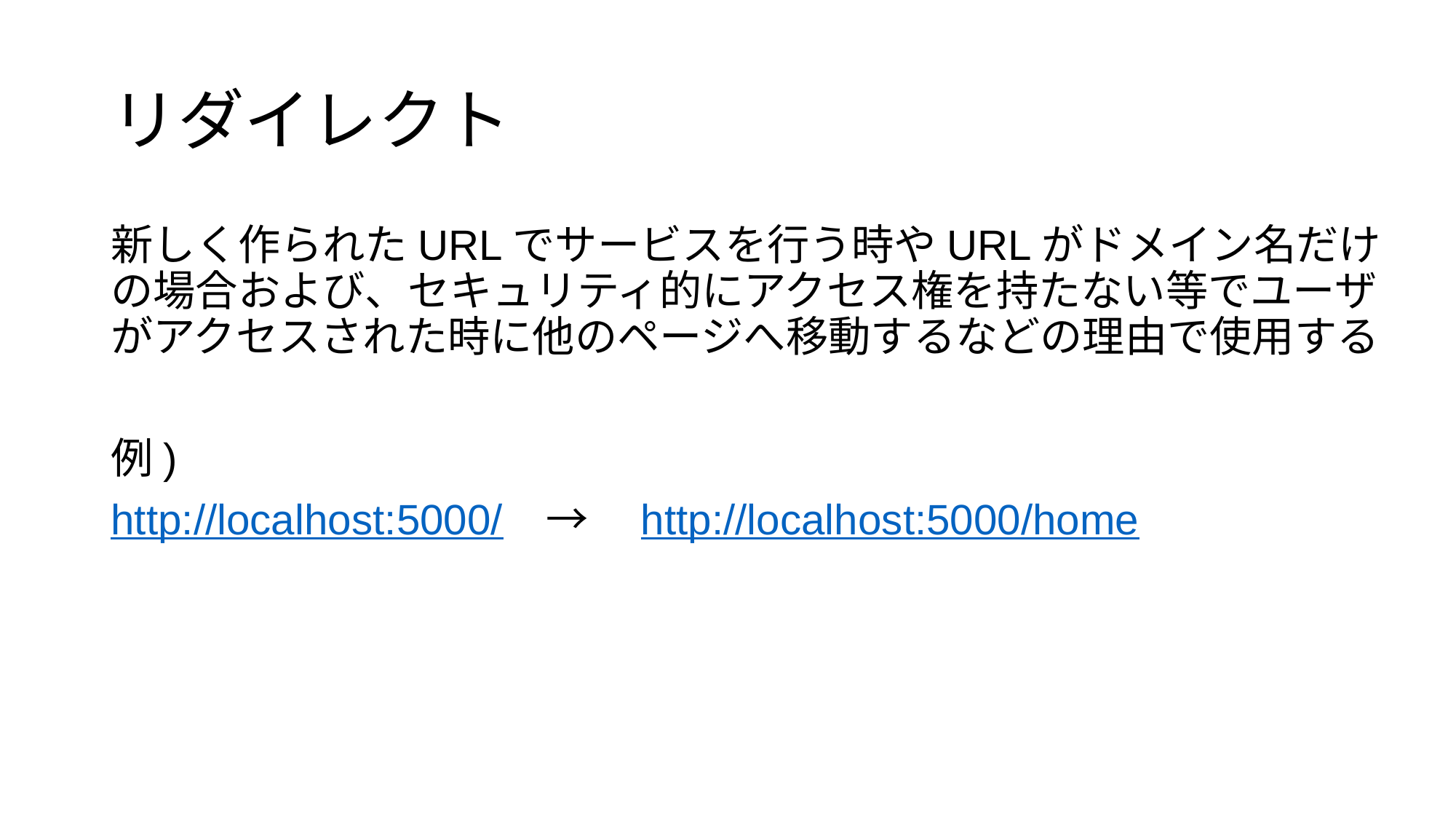

# リダイレクト
新しく作られたURLでサービスを行う時やURLがドメイン名だけの場合および、セキュリティ的にアクセス権を持たない等でユーザがアクセスされた時に他のページへ移動するなどの理由で使用する

例)
http://localhost:5000/　→　http://localhost:5000/home